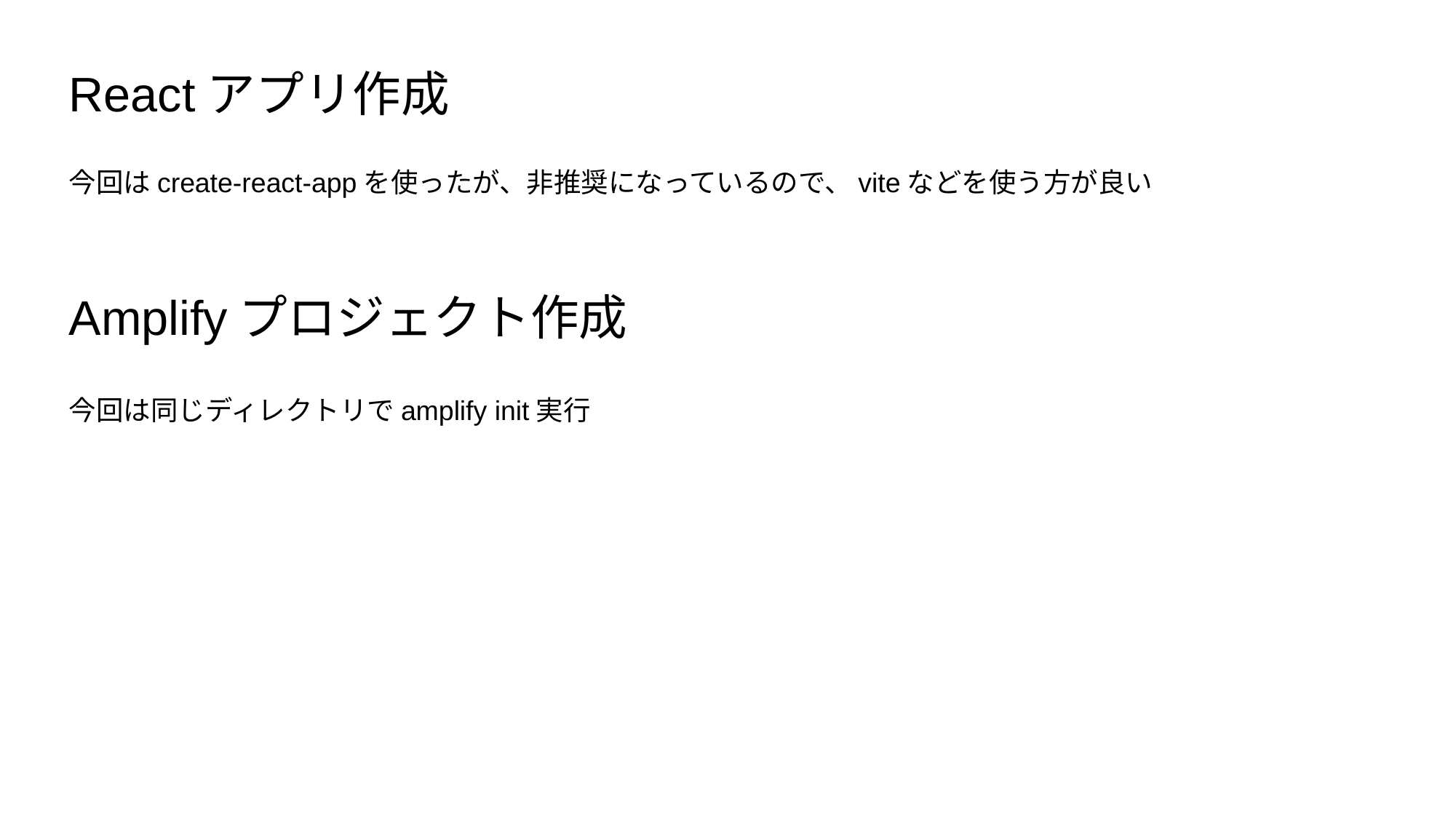

Reactアプリ作成
今回はcreate-react-appを使ったが、非推奨になっているので、viteなどを使う方が良い
Amplifyプロジェクト作成
今回は同じディレクトリでamplify init実行